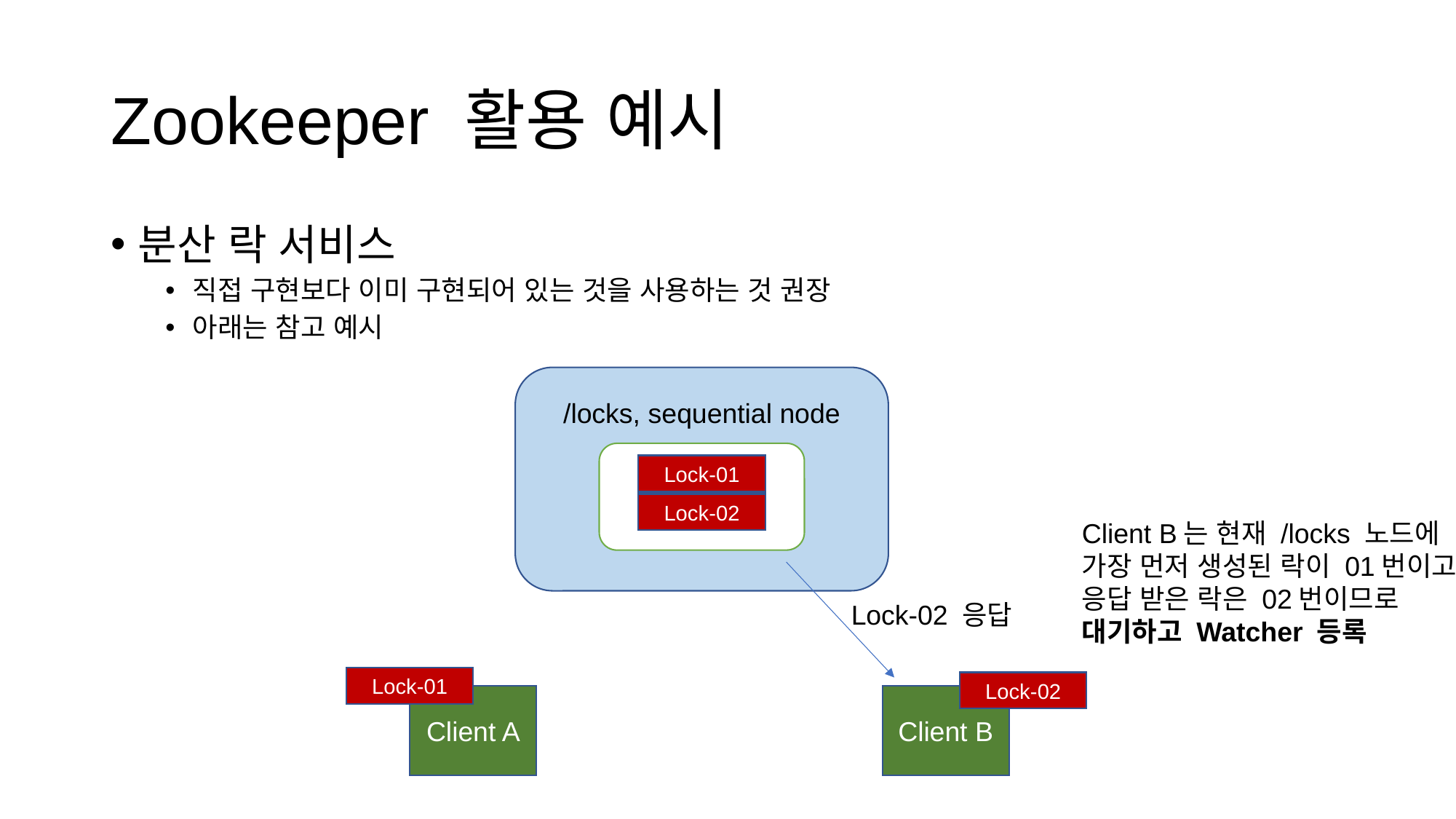

# Zookeeper 활용 예시
분산 락 서비스
직접 구현보다 이미 구현되어 있는 것을 사용하는 것 권장
아래는 참고 예시

/locks, sequential node

Lock-01
Lock-02
Client B는 현재 /locks 노드에
가장 먼저 생성된 락이 01번이고
응답 받은 락은 02번이므로
대기하고 Watcher 등록
Lock-02 응답
Lock-01
Lock-02
Client A
Client B